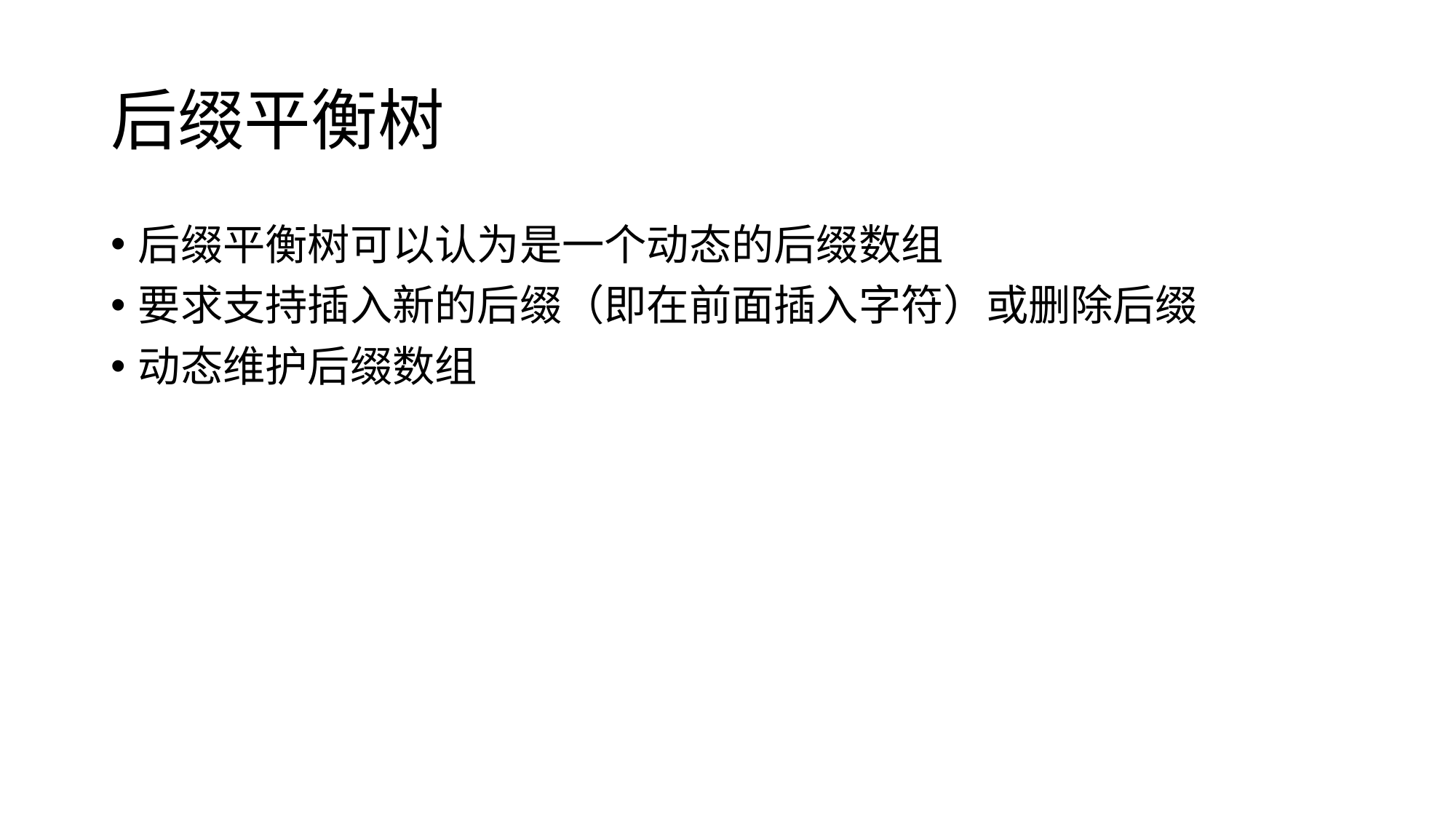

# 后缀平衡树
后缀平衡树可以认为是一个动态的后缀数组
要求支持插入新的后缀（即在前面插入字符）或删除后缀
动态维护后缀数组